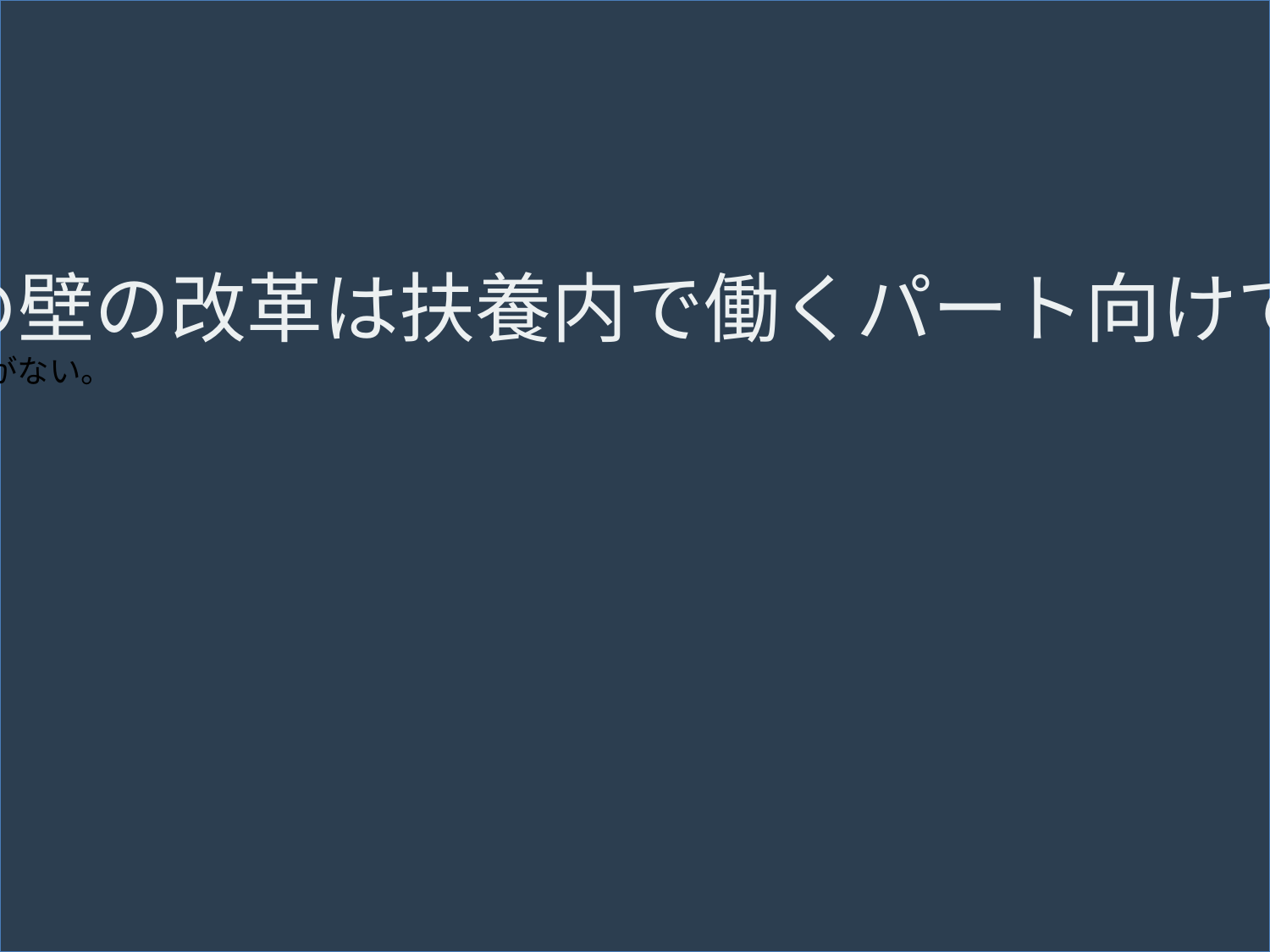

# 103万の壁の影響
103万の壁の改革は扶養内で働くパート向けであり、
多くの人には関係がない。